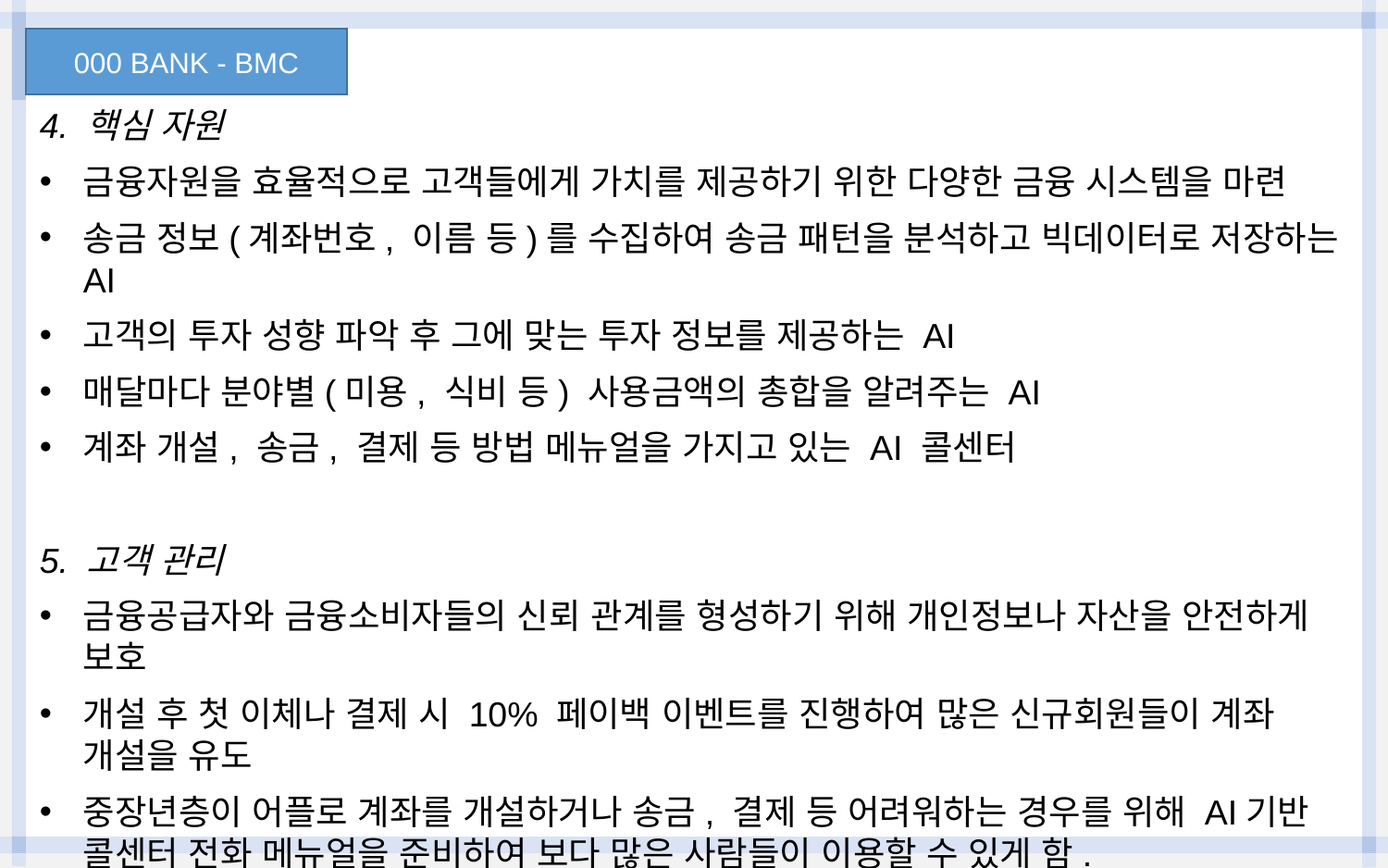

000 BANK - BMC
4. 핵심 자원
금융자원을 효율적으로 고객들에게 가치를 제공하기 위한 다양한 금융 시스템을 마련
송금 정보(계좌번호, 이름 등)를 수집하여 송금 패턴을 분석하고 빅데이터로 저장하는 AI
고객의 투자 성향 파악 후 그에 맞는 투자 정보를 제공하는 AI
매달마다 분야별(미용, 식비 등) 사용금액의 총합을 알려주는 AI
계좌 개설, 송금, 결제 등 방법 메뉴얼을 가지고 있는 AI 콜센터

5. 고객 관리
금융공급자와 금융소비자들의 신뢰 관계를 형성하기 위해 개인정보나 자산을 안전하게 보호
개설 후 첫 이체나 결제 시 10% 페이백 이벤트를 진행하여 많은 신규회원들이 계좌 개설을 유도
중장년층이 어플로 계좌를 개설하거나 송금, 결제 등 어려워하는 경우를 위해 AI기반 콜센터 전화 메뉴얼을 준비하여 보다 많은 사람들이 이용할 수 있게 함.
아이돌과 광고와 콜라보를 하여 10대들이 관심을 가져 온라인으로 계좌를 개설하게 하고, 오프라인으로 실물 카드를 발급받도록 하여 온, 오프라인  모두 활발하게 이용하게 함.